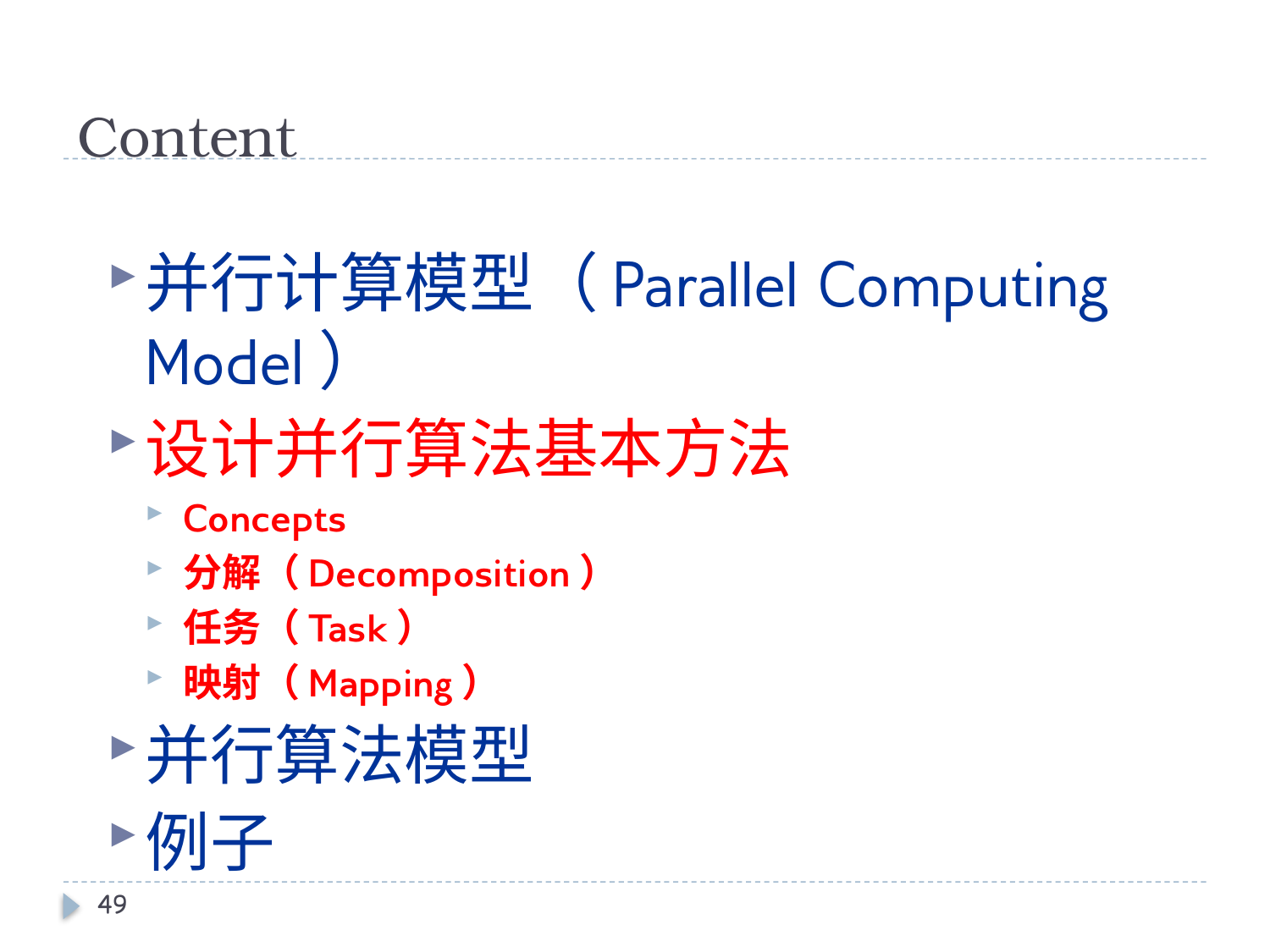

# Content
并行计算模型（Parallel Computing Model）
设计并行算法基本方法
Concepts
分解（Decomposition）
任务（Task）
映射（Mapping）
并行算法模型
例子
49